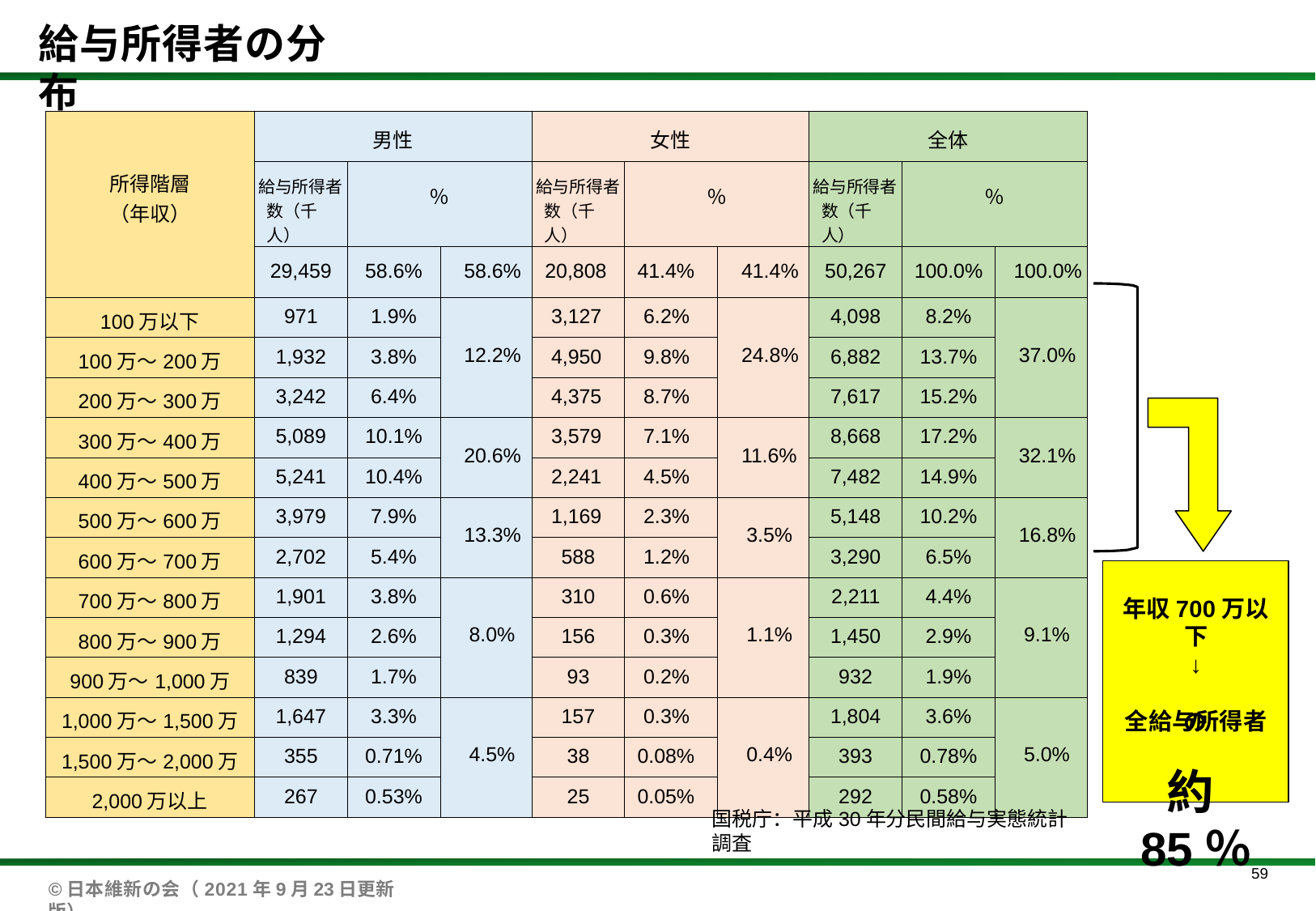

# 給与所得者の分布
|  |  |  |  |  |  |  |  |  |  |
| --- | --- | --- | --- | --- | --- | --- | --- | --- | --- |
| 所得階層 （年収） | 男性 |  |  | 女性 |  |  | 全体 |  |  |
|  | 給与所得者 数（千人） | ％ |  | 給与所得者 数（千人） | ％ |  | 給与所得者 数（千人） | ％ |  |
|  | 29,459 | 58.6% | 58.6% | 20,808 | 41.4% | 41.4% | 50,267 | 100.0% | 100.0% |
| 100万以下 | 971 | 1.9% | 12.2% | 3,127 | 6.2% | 24.8% | 4,098 | 8.2% | 37.0% |
| 100万〜200万 | 1,932 | 3.8% |  | 4,950 | 9.8% |  | 6,882 | 13.7% |  |
| 200万〜300万 | 3,242 | 6.4% |  | 4,375 | 8.7% |  | 7,617 | 15.2% |  |
| 300万〜400万 | 5,089 | 10.1% | 20.6% | 3,579 | 7.1% | 11.6% | 8,668 | 17.2% | 32.1% |
| 400万〜500万 | 5,241 | 10.4% |  | 2,241 | 4.5% |  | 7,482 | 14.9% |  |
| 500万〜600万 | 3,979 | 7.9% | 13.3% | 1,169 | 2.3% | 3.5% | 5,148 | 10.2% | 16.8% |
| 600万〜700万 | 2,702 | 5.4% |  | 588 | 1.2% |  | 3,290 | 6.5% |  |
| 700万〜800万 | 1,901 | 3.8% | 8.0% | 310 | 0.6% | 1.1% | 2,211 | 4.4% | 9.1% |
| 800万〜900万 | 1,294 | 2.6% |  | 156 | 0.3% |  | 1,450 | 2.9% |  |
| 900万〜1,000万 | 839 | 1.7% |  | 93 | 0.2% |  | 932 | 1.9% |  |
| 1,000万〜1,500万 | 1,647 | 3.3% | 4.5% | 157 | 0.3% | 0.4% | 1,804 | 3.6% | 5.0% |
| 1,500万〜2,000万 | 355 | 0.71% |  | 38 | 0.08% |  | 393 | 0.78% |  |
| 2,000万以上 | 267 | 0.53% |  | 25 | 0.05% |  | 292 | 0.58% |  |

年収700万以下
↓
全給与所得者
約85％
の
国税庁：平成30年分民間給与実態統計調査
59
©日本維新の会（2021年9月23日更新版）